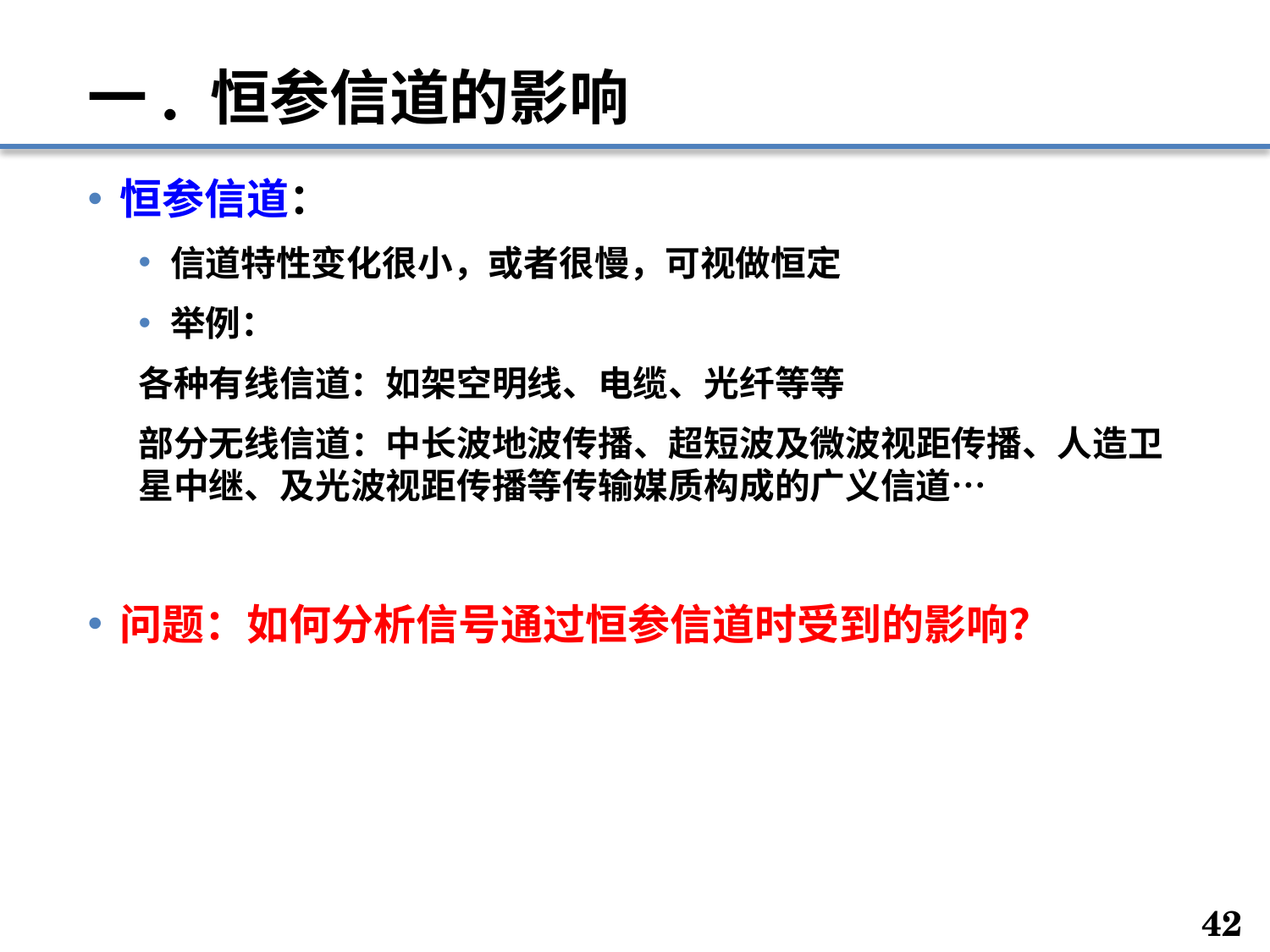

# 一. 恒参信道的影响
恒参信道：
信道特性变化很小，或者很慢，可视做恒定
举例：
各种有线信道：如架空明线、电缆、光纤等等
部分无线信道：中长波地波传播、超短波及微波视距传播、人造卫星中继、及光波视距传播等传输媒质构成的广义信道…

问题：如何分析信号通过恒参信道时受到的影响？
42